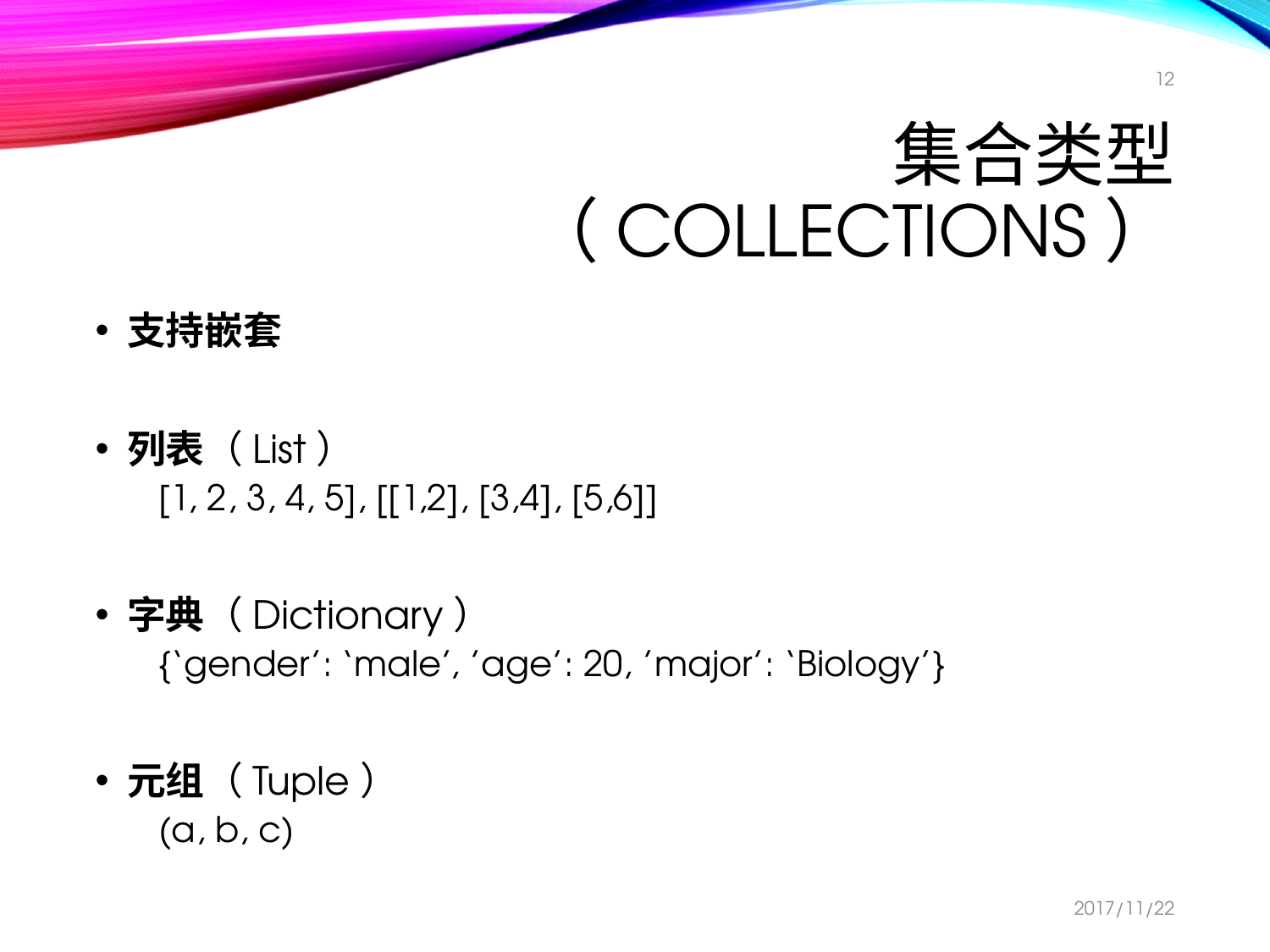

12
# 集合类型（Collections）
支持嵌套

列表（List）
[1, 2, 3, 4, 5], [[1,2], [3,4], [5,6]]

字典（Dictionary）
{‘gender’: ‘male’, ’age’: 20, ’major’: ‘Biology’}

元组（Tuple）
(a, b, c)
2017/11/22